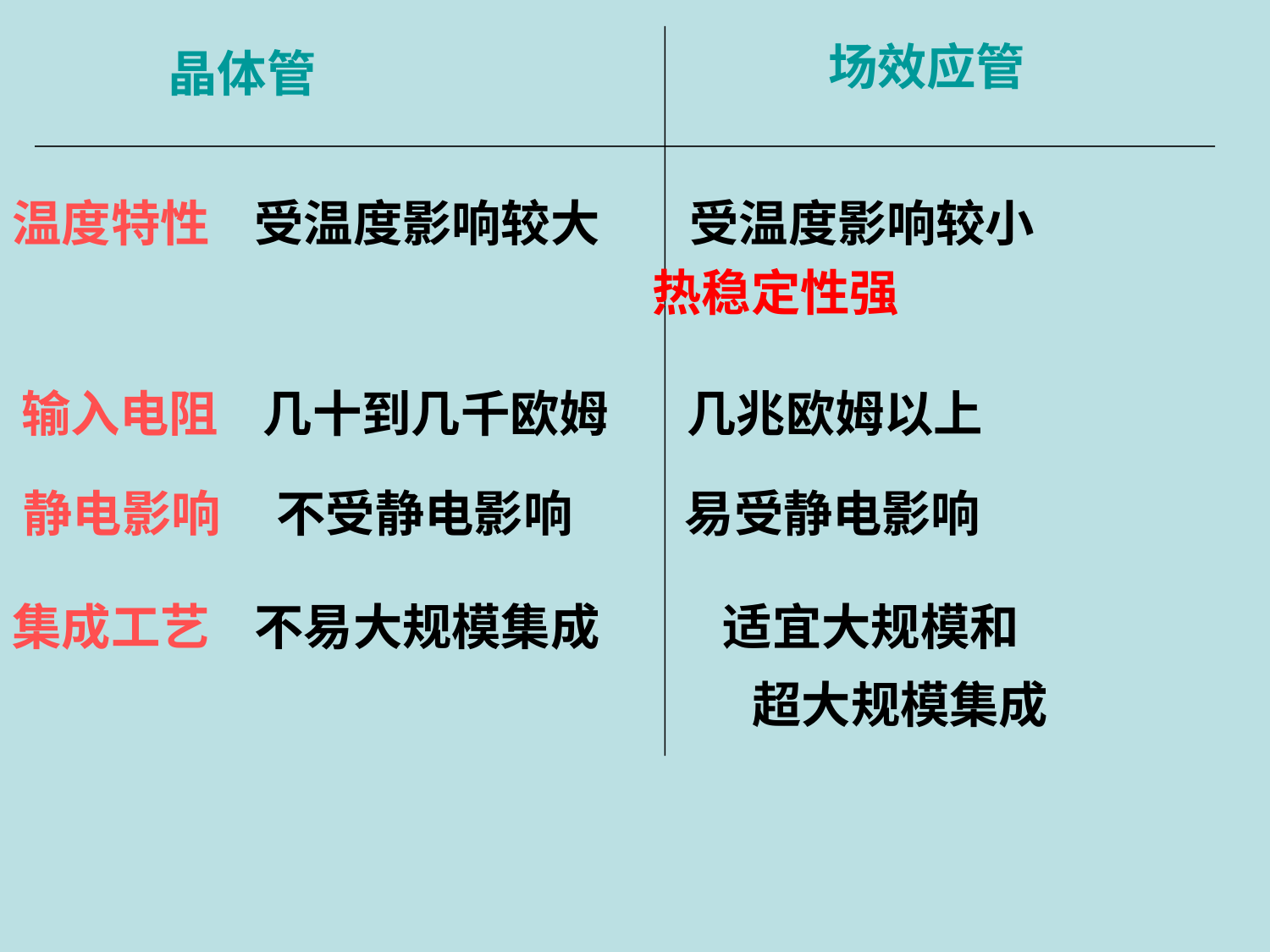

晶体管
场效应管

温度特性    受温度影响较大        受温度影响较小
                                                        热稳定性强
输入电阻    几十到几千欧姆       几兆欧姆以上
静电影响     不受静电影响          易受静电影响
集成工艺    不易大规模集成           适宜大规模和
　　　　　　　　　　　　　　　超大规模集成